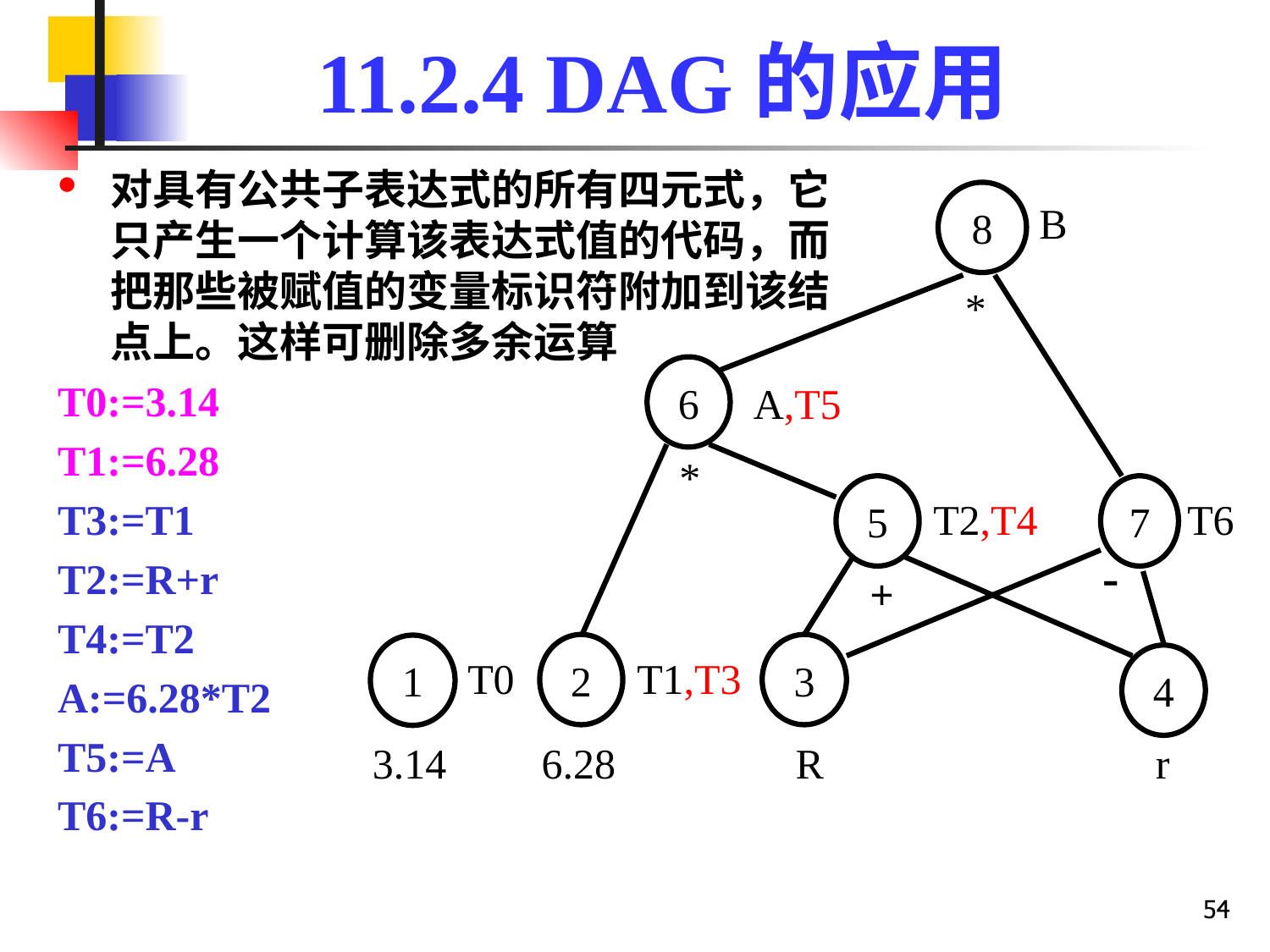

# 11.2.4 DAG的应用
对具有公共子表达式的所有四元式，它只产生一个计算该表达式值的代码，而把那些被赋值的变量标识符附加到该结点上。这样可删除多余运算
T0:=3.14
T1:=6.28
T3:=T1
T2:=R+r
T4:=T2
A:=6.28*T2
T5:=A
T6:=R-r
8
B

*

6
A,T5

*

5
7
T2,T4
T6
-

+

2
3
1
T0
T1,T3
4
3.14
6.28
R
r
54